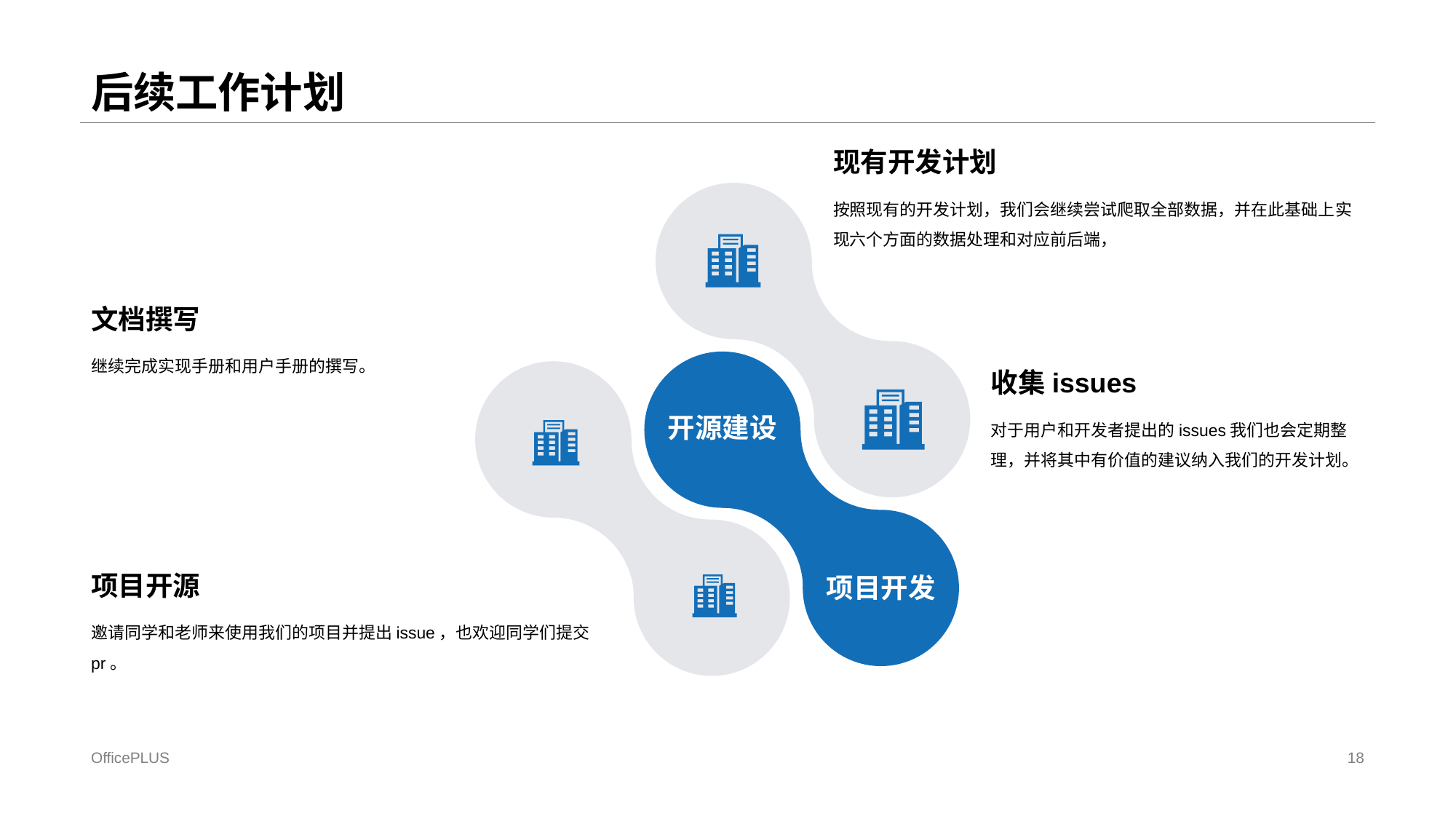

# 后续工作计划
现有开发计划

按照现有的开发计划，我们会继续尝试爬取全部数据，并在此基础上实现六个方面的数据处理和对应前后端，

文档撰写
继续完成实现手册和用户手册的撰写。

收集issues

开源建设
对于用户和开发者提出的issues我们也会定期整理，并将其中有价值的建议纳入我们的开发计划。

项目开源
项目开发

邀请同学和老师来使用我们的项目并提出issue，也欢迎同学们提交pr。
OfficePLUS
18